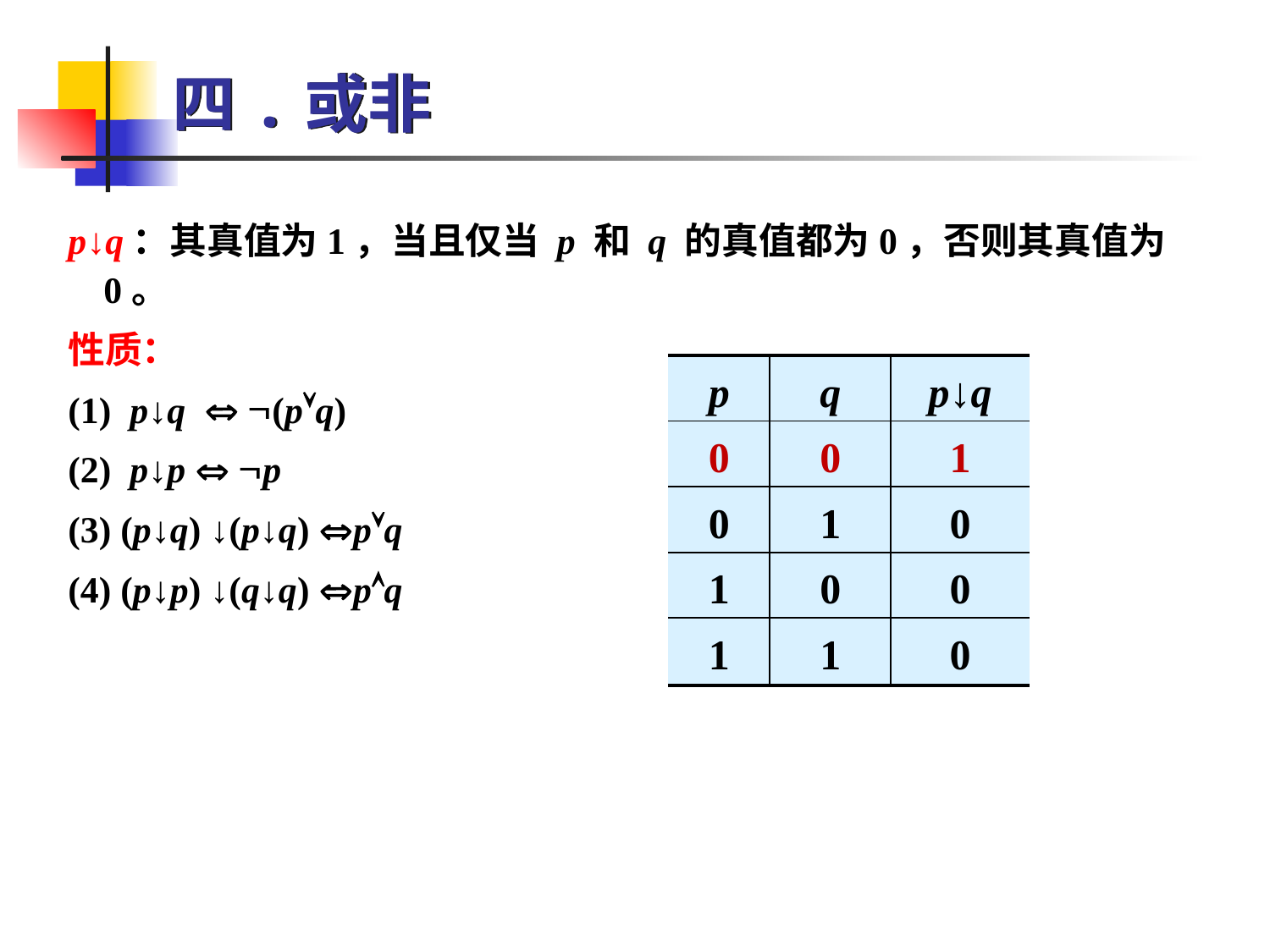

# 四.或非
p↓q：其真值为1，当且仅当 p 和 q 的真值都为0，否则其真值为0。
性质：
(1)  p↓q  ⇔ ¬(p∨q)
(2)  p↓p ⇔ ¬p
(3) (p↓q) ↓(p↓q) ⇔p∨q
(4) (p↓p) ↓(q↓q) ⇔p∧q
| p | q | p↓q |
| --- | --- | --- |
| 0 | 0 | 1 |
| 0 | 1 | 0 |
| 1 | 0 | 0 |
| 1 | 1 | 0 |